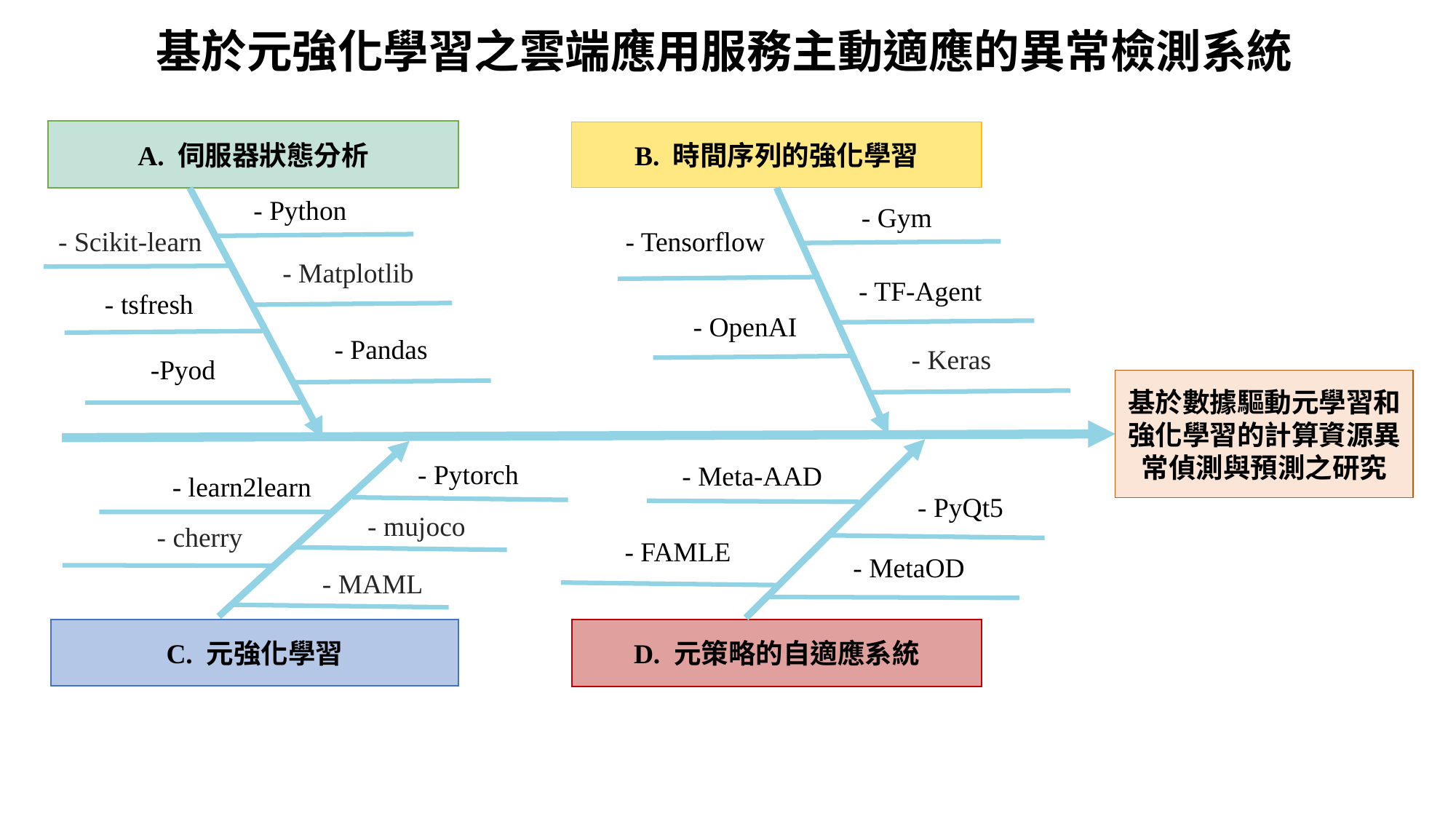

# 基於元強化學習之雲端應用服務主動適應的異常檢測系統
A. 伺服器狀態分析
B. 時間序列的強化學習
- Python
- Gym
- Scikit-learn
- Tensorflow
- Matplotlib
- tsfresh
- OpenAI
- Pandas
-Pyod
基於數據驅動元學習和強化學習的計算資源異常偵測與預測之研究
- Meta-AAD
- learn2learn
- PyQt5
- mujoco
- cherry
- FAMLE
- MetaOD
- MAML
C. 元強化學習
D. 元策略的自適應系統
- TF-Agent
- Keras
- Pytorch